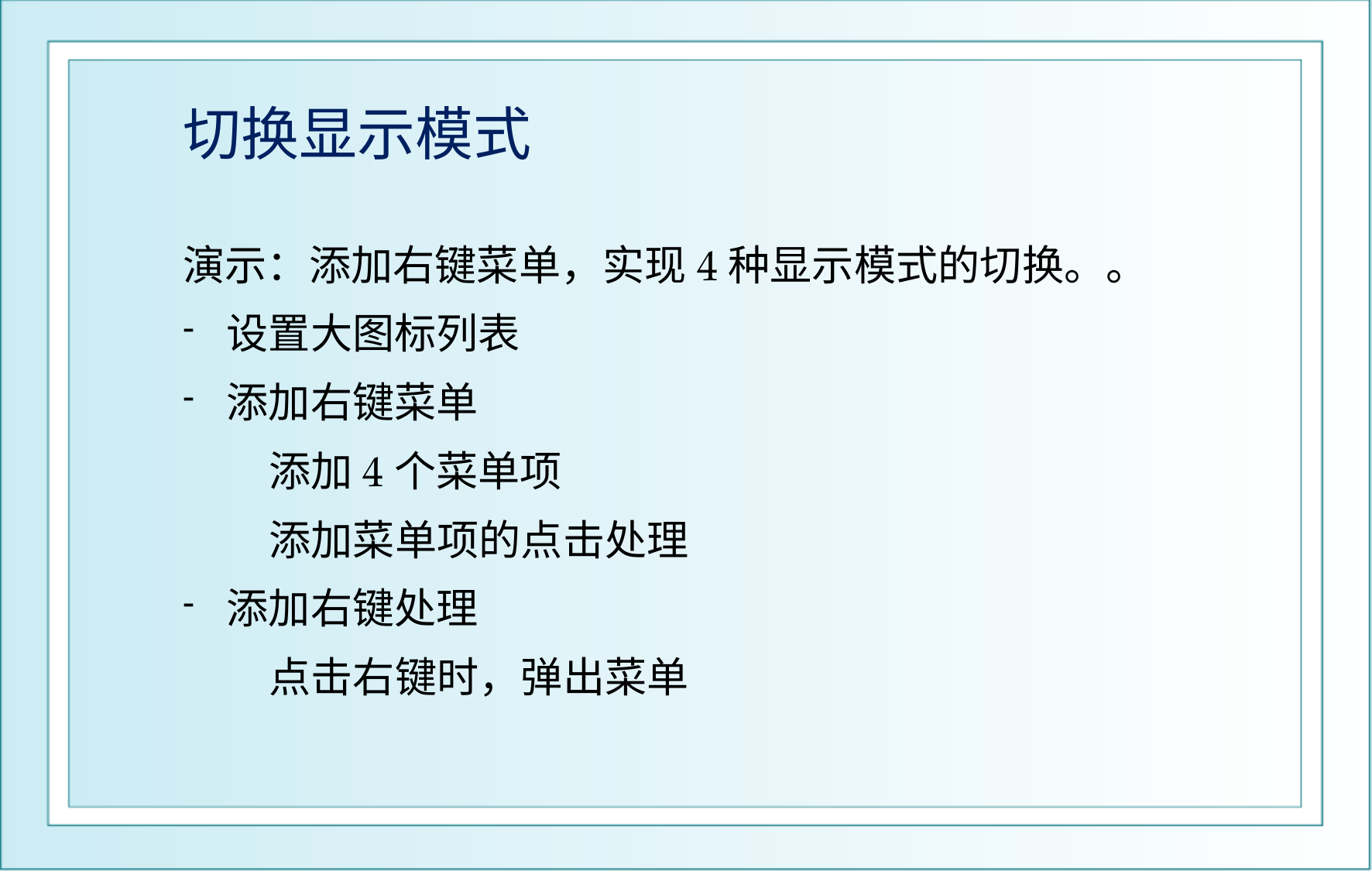

# 切换显示模式
演示：添加右键菜单，实现4种显示模式的切换。。
设置大图标列表
添加右键菜单
        添加4个菜单项
        添加菜单项的点击处理
添加右键处理
        点击右键时，弹出菜单